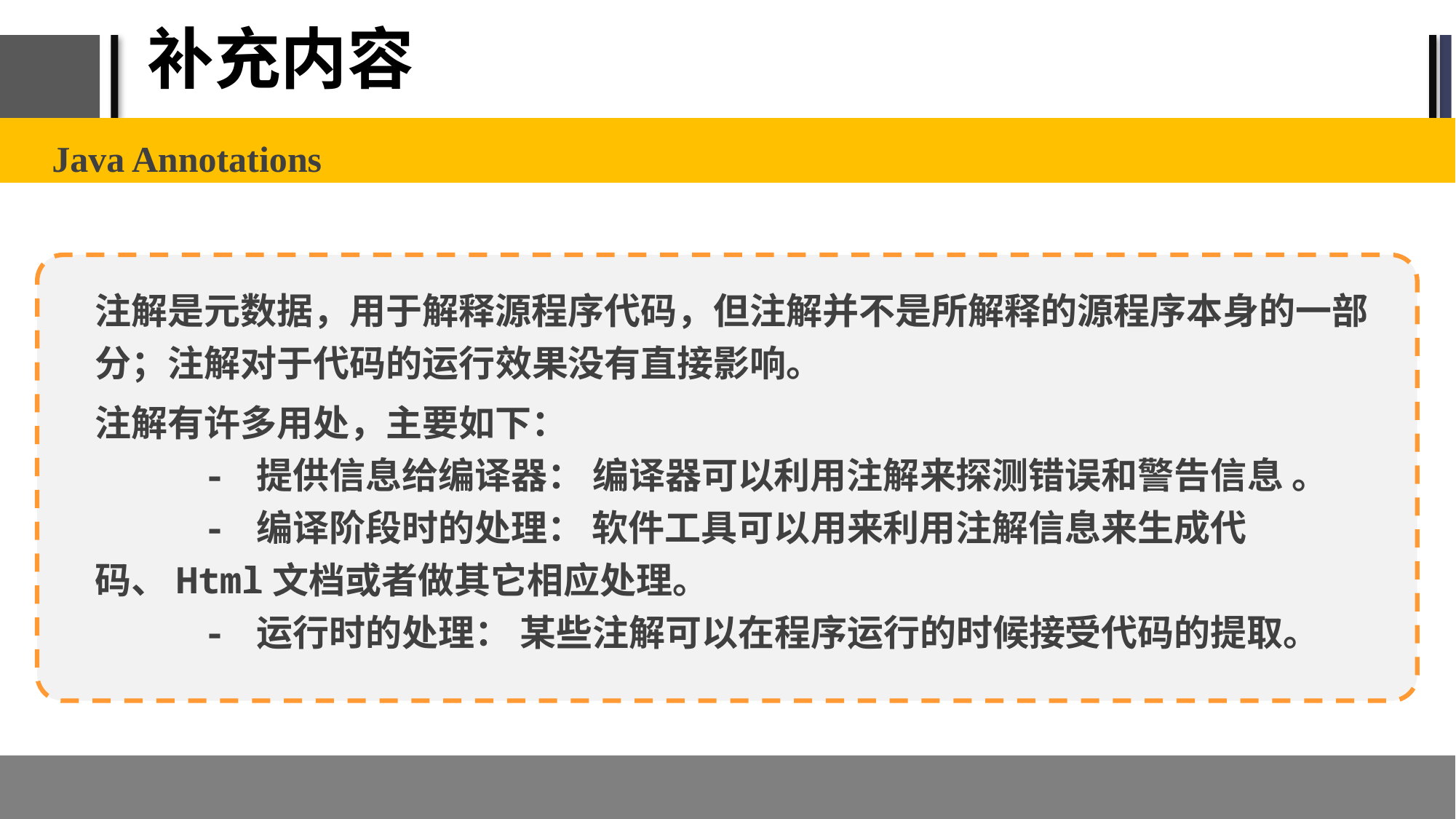

# 补充内容

Java Annotations

注解是元数据，用于解释源程序代码，但注解并不是所解释的源程序本身的一部分；注解对于代码的运行效果没有直接影响。
注解有许多用处，主要如下： 
	- 提供信息给编译器： 编译器可以利用注解来探测错误和警告信息 。
	- 编译阶段时的处理： 软件工具可以用来利用注解信息来生成代码、Html文档或者做其它相应处理。 
	- 运行时的处理： 某些注解可以在程序运行的时候接受代码的提取。